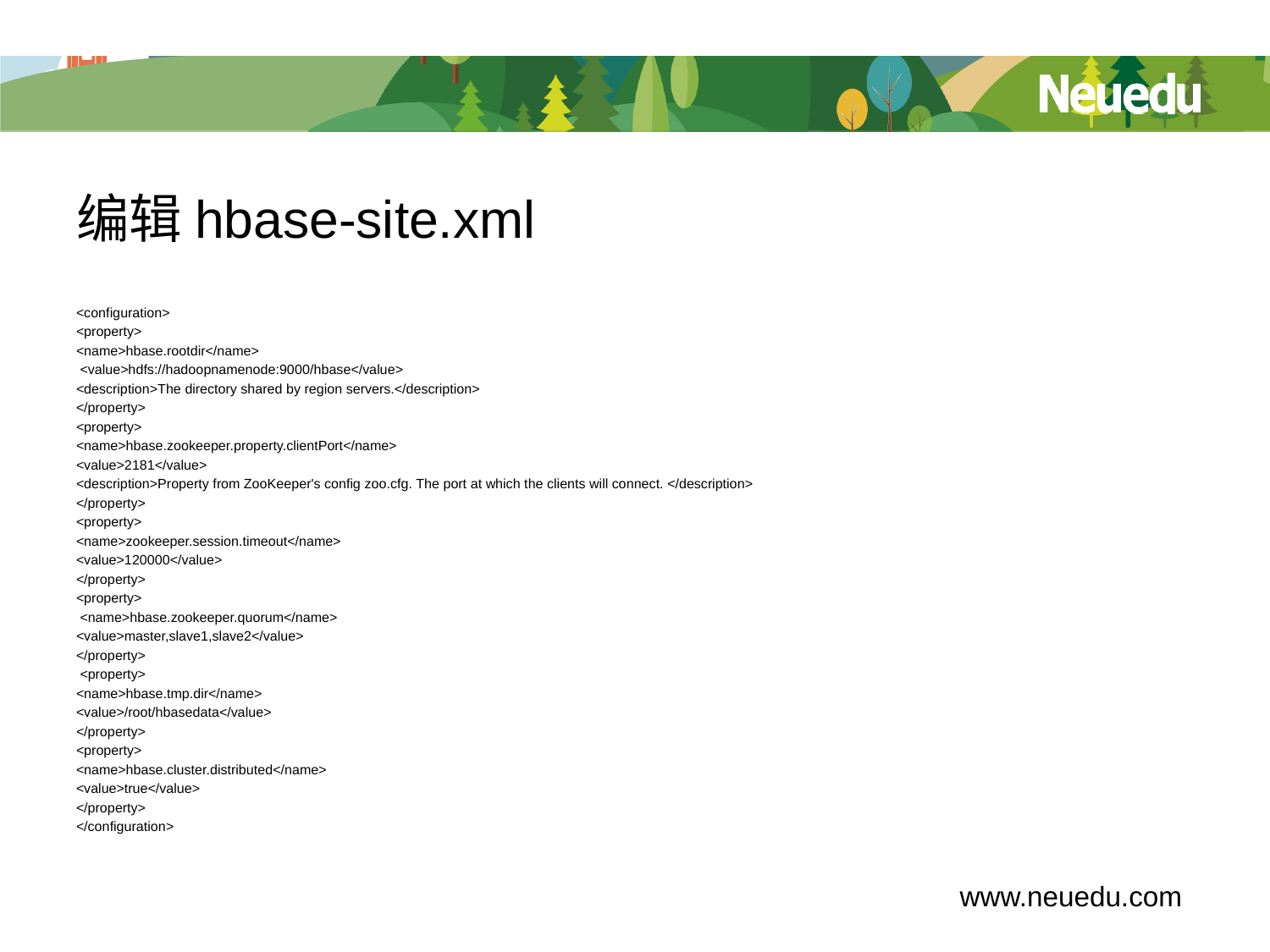

# 编辑hbase-site.xml
<configuration>
<property>
<name>hbase.rootdir</name>
 <value>hdfs://hadoopnamenode:9000/hbase</value>
<description>The directory shared by region servers.</description>
</property>
<property>
<name>hbase.zookeeper.property.clientPort</name>
<value>2181</value>
<description>Property from ZooKeeper's config zoo.cfg. The port at which the clients will connect. </description>
</property>
<property>
<name>zookeeper.session.timeout</name>
<value>120000</value>
</property>
<property>
 <name>hbase.zookeeper.quorum</name>
<value>master,slave1,slave2</value>
</property>
 <property>
<name>hbase.tmp.dir</name>
<value>/root/hbasedata</value>
</property>
<property>
<name>hbase.cluster.distributed</name>
<value>true</value>
</property>
</configuration>